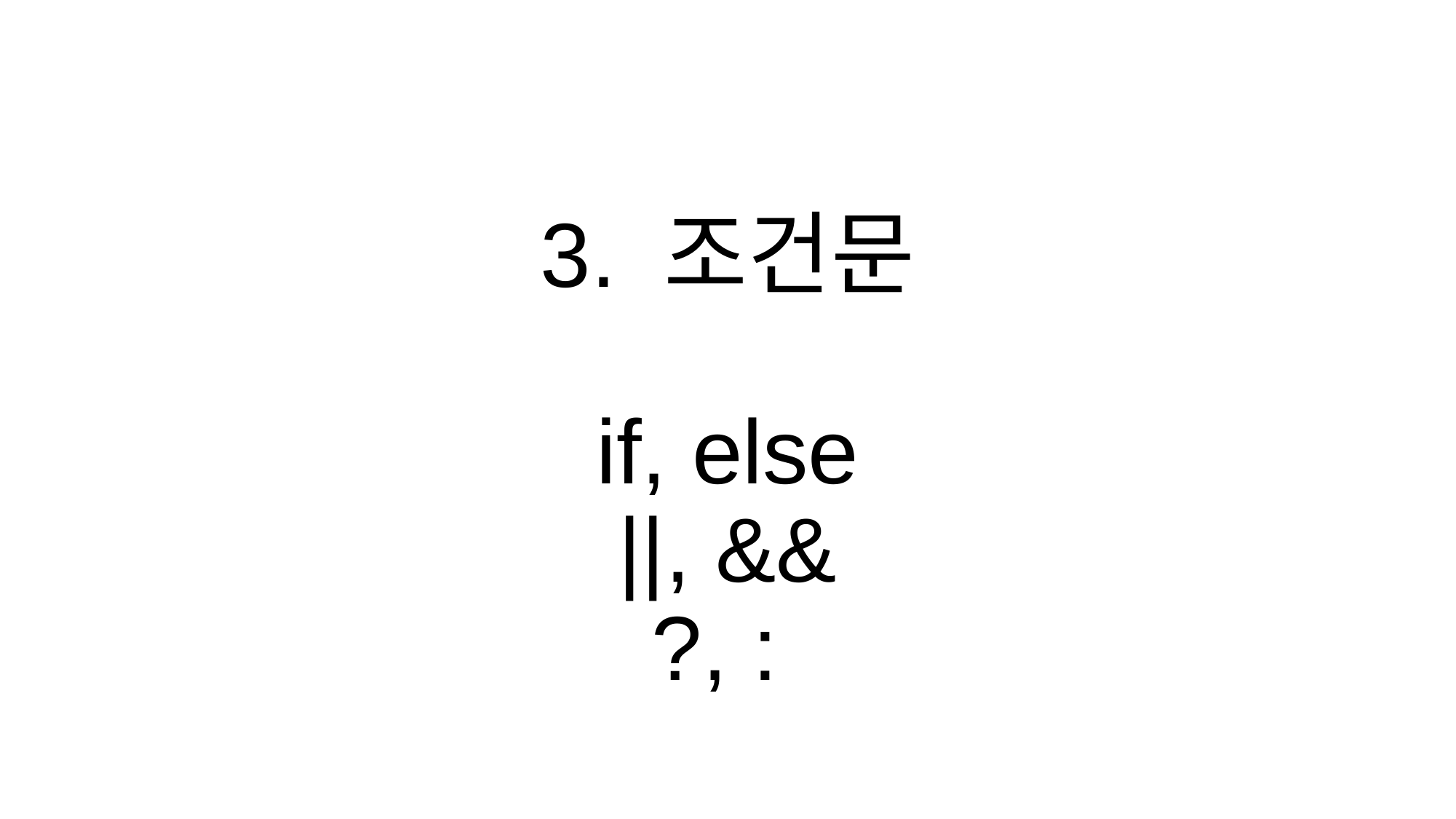

# 3. 조건문 if, else ||, && ?, :